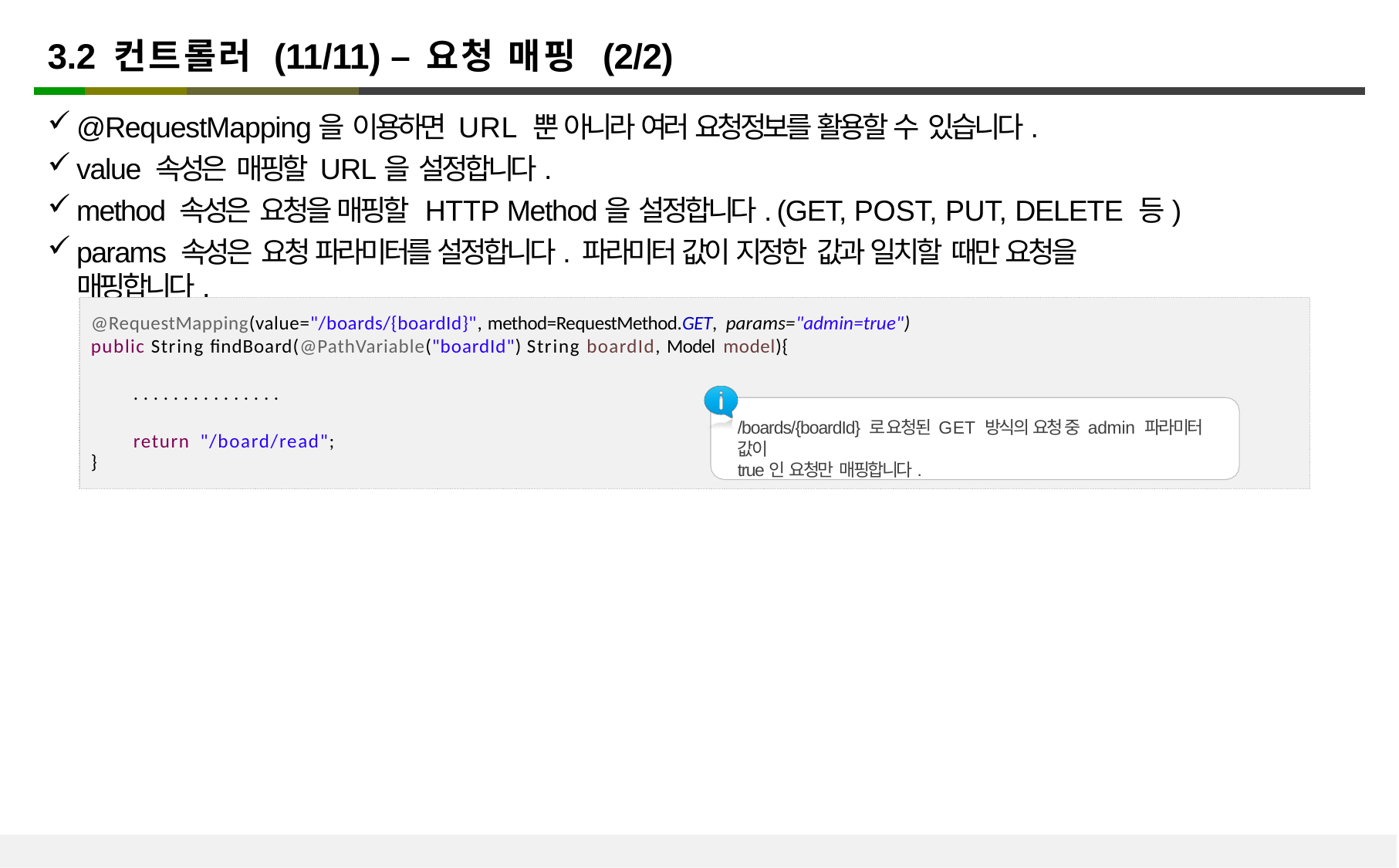

# 3.2 컨트롤러 (11/11) – 요청 매핑 (2/2)
@RequestMapping을 이용하면 URL 뿐 아니라 여러 요청정보를 활용할 수 있습니다.
value 속성은  매핑할 URL을 설정합니다.
method 속성은 요청을  매핑할  HTTP Method을 설정합니다. (GET, POST, PUT, DELETE 등)
params 속성은 요청 파라미터를 설정합니다. 파라미터 값이 지정한  값과 일치할  때만 요청을 매핑합니다.

@RequestMapping(value="/boards/{boardId}", method=RequestMethod.GET, params="admin=true")
public String findBoard(@PathVariable("boardId") String boardId, Model model){

...............

return "/board/read";

/boards/{boardId} 로 요청된 GET 방식의 요청 중 admin 파라미터 값이
true인 요청만 매핑합니다.
}